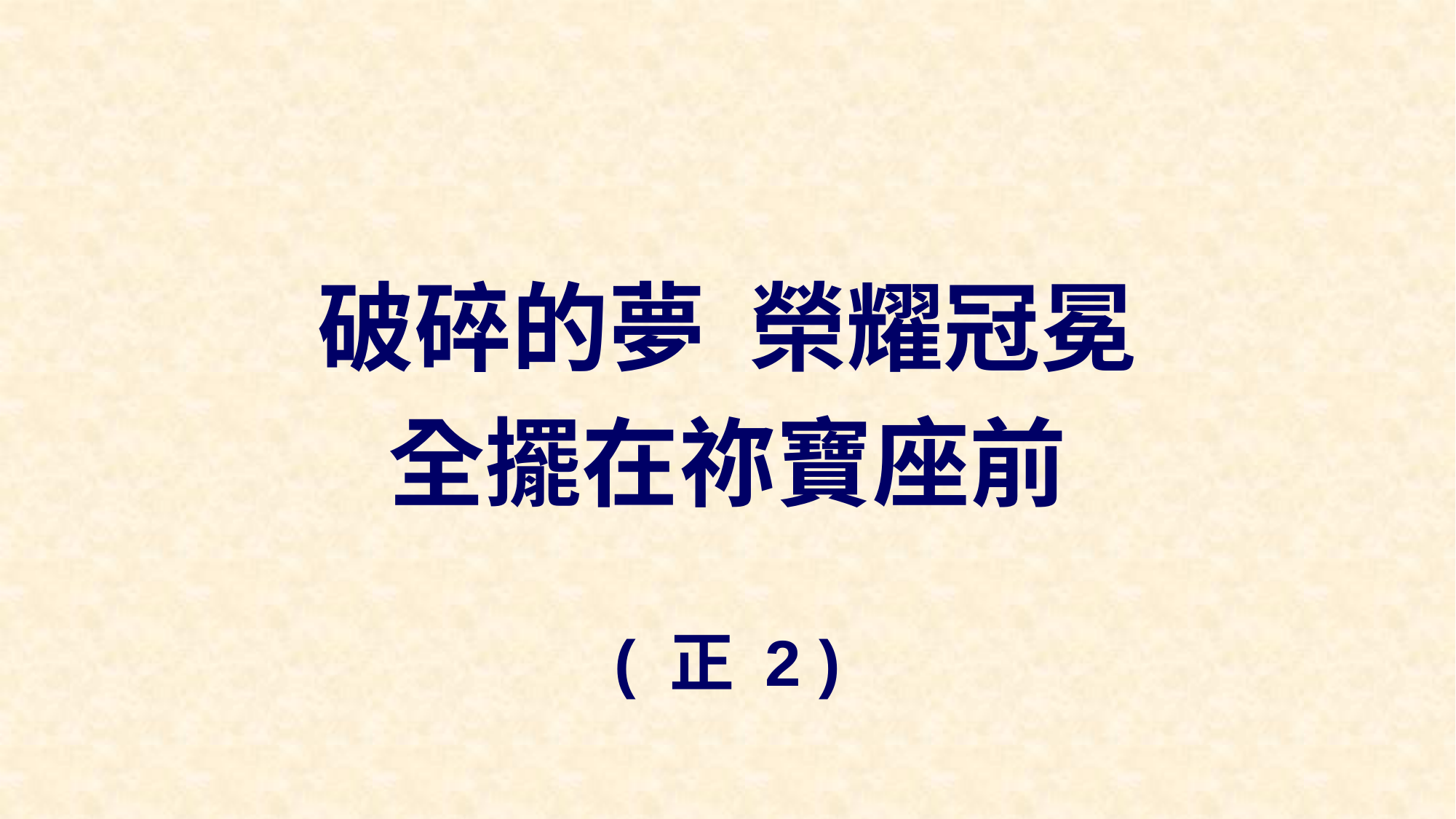

破碎的夢  榮耀冠冕
全擺在祢寶座前
( 正 2 )